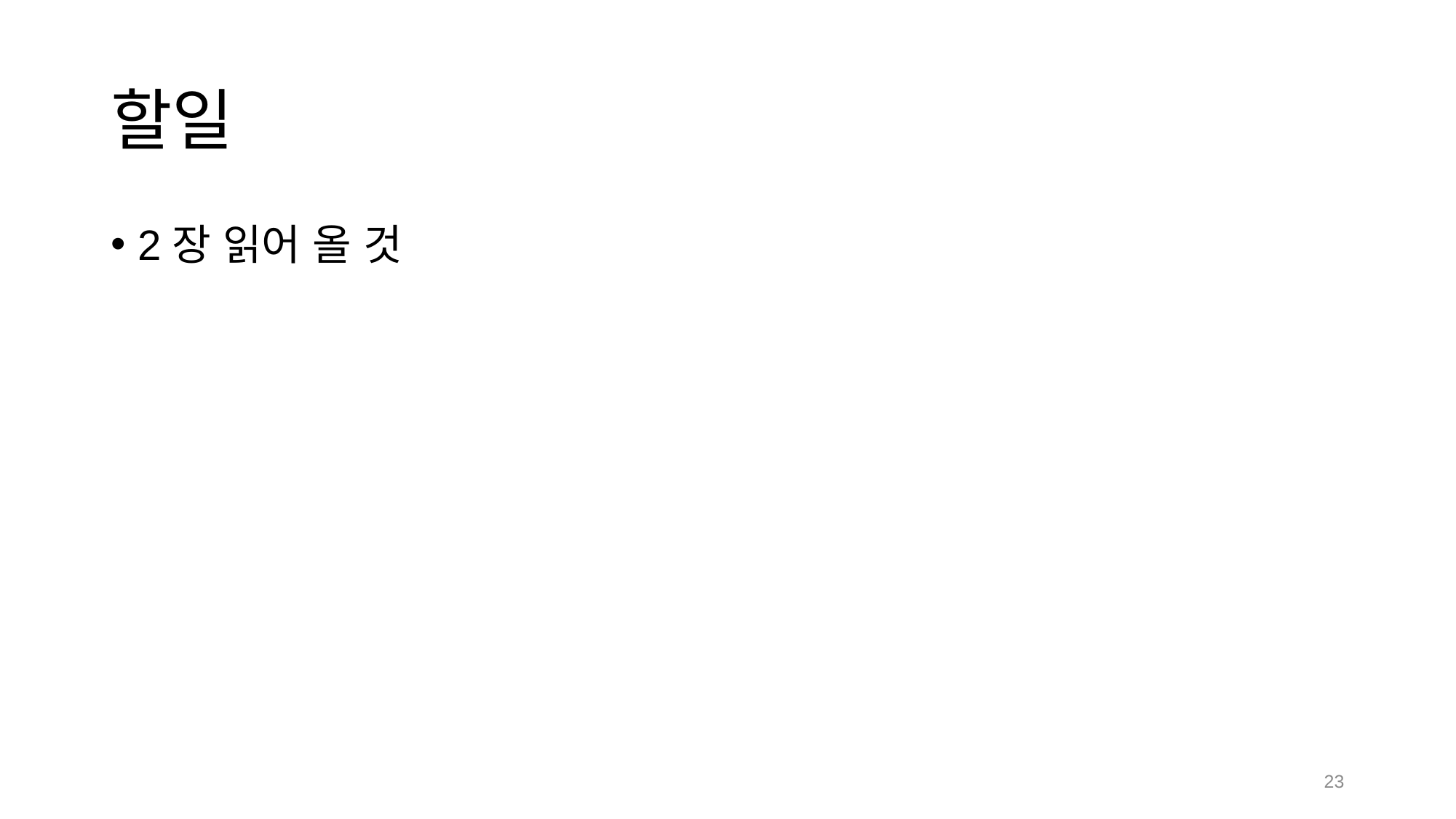

# 할일
2장 읽어 올 것
23